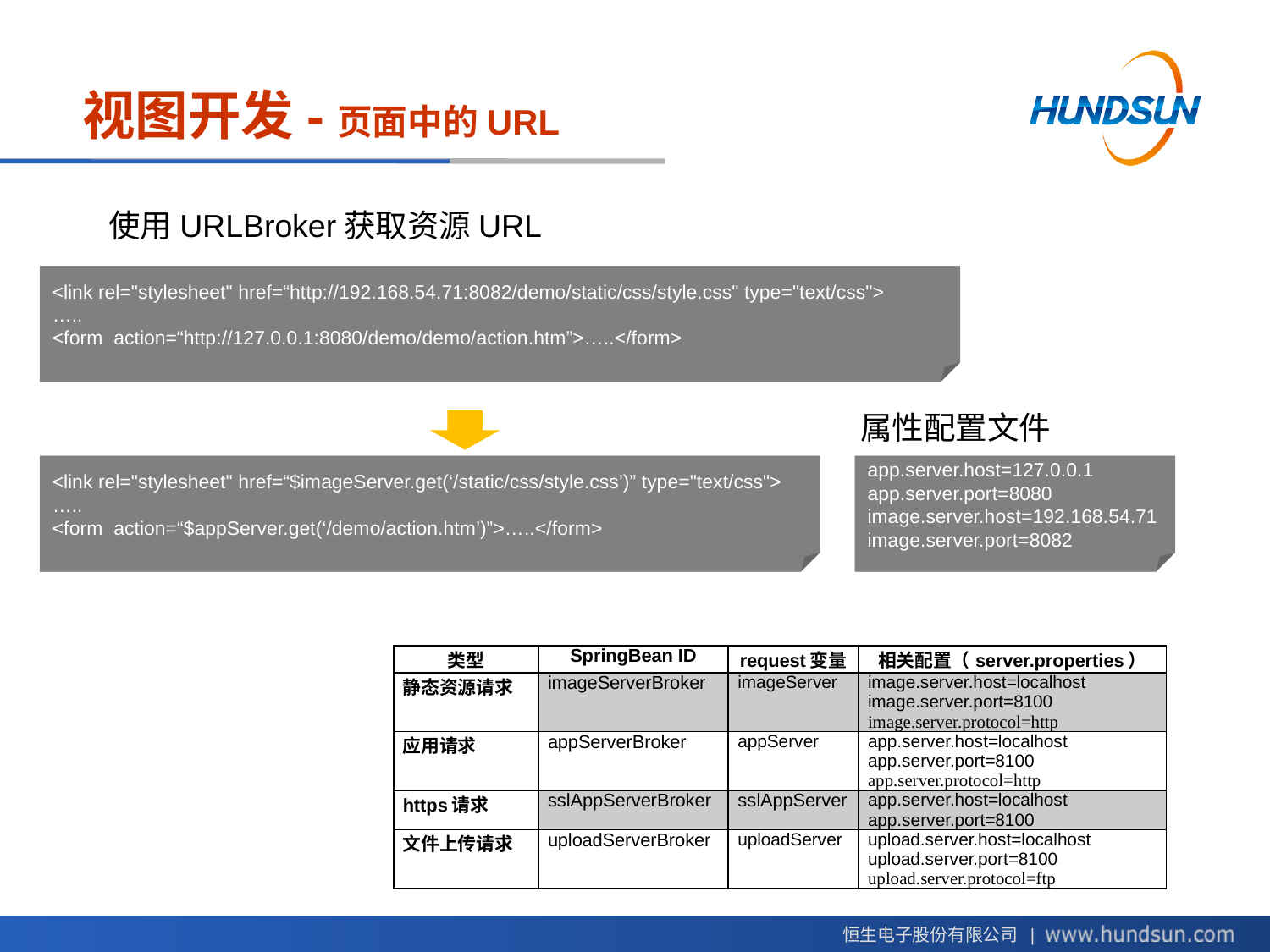

# 视图开发-页面中的URL
使用URLBroker获取资源URL
<link rel="stylesheet" href=“http://192.168.54.71:8082/demo/static/css/style.css" type="text/css">
…..
<form  action=“http://127.0.0.1:8080/demo/demo/action.htm”>…..</form>
属性配置文件

<link rel="stylesheet" href=“$imageServer.get(‘/static/css/style.css’)” type="text/css">
…..
<form  action=“$appServer.get(‘/demo/action.htm’)”>…..</form>
app.server.host=127.0.0.1
app.server.port=8080
image.server.host=192.168.54.71
image.server.port=8082
| 类型 | SpringBean ID | request变量 | 相关配置（server.properties） |
| --- | --- | --- | --- |
| 静态资源请求 | imageServerBroker | imageServer | image.server.host=localhost image.server.port=8100 image.server.protocol=http |
| 应用请求 | appServerBroker | appServer | app.server.host=localhost app.server.port=8100 app.server.protocol=http |
| https请求 | sslAppServerBroker | sslAppServer | app.server.host=localhost app.server.port=8100 |
| 文件上传请求 | uploadServerBroker | uploadServer | upload.server.host=localhost upload.server.port=8100 upload.server.protocol=ftp |